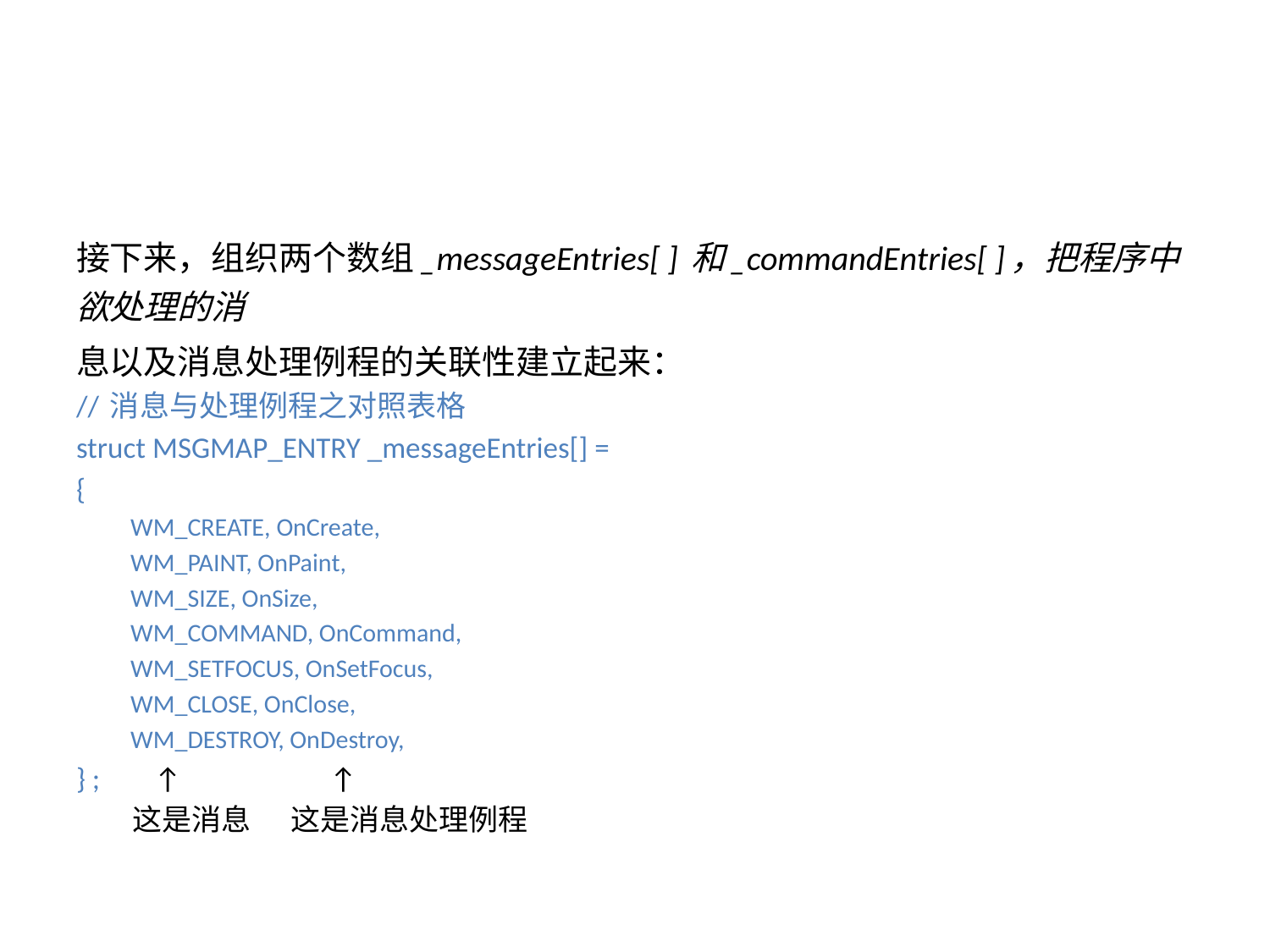

接下来，组织两个数组_messageEntries[ ] 和_commandEntries[ ]，把程序中欲处理的消
息以及消息处理例程的关联性建立起来：
// 消息与处理例程之对照表格
struct MSGMAP_ENTRY _messageEntries[] =
{
WM_CREATE, OnCreate,
WM_PAINT, OnPaint,
WM_SIZE, OnSize,
WM_COMMAND, OnCommand,
WM_SETFOCUS, OnSetFocus,
WM_CLOSE, OnClose,
WM_DESTROY, OnDestroy,
} ;        ↑                      ↑
        这是消息      这是消息处理例程